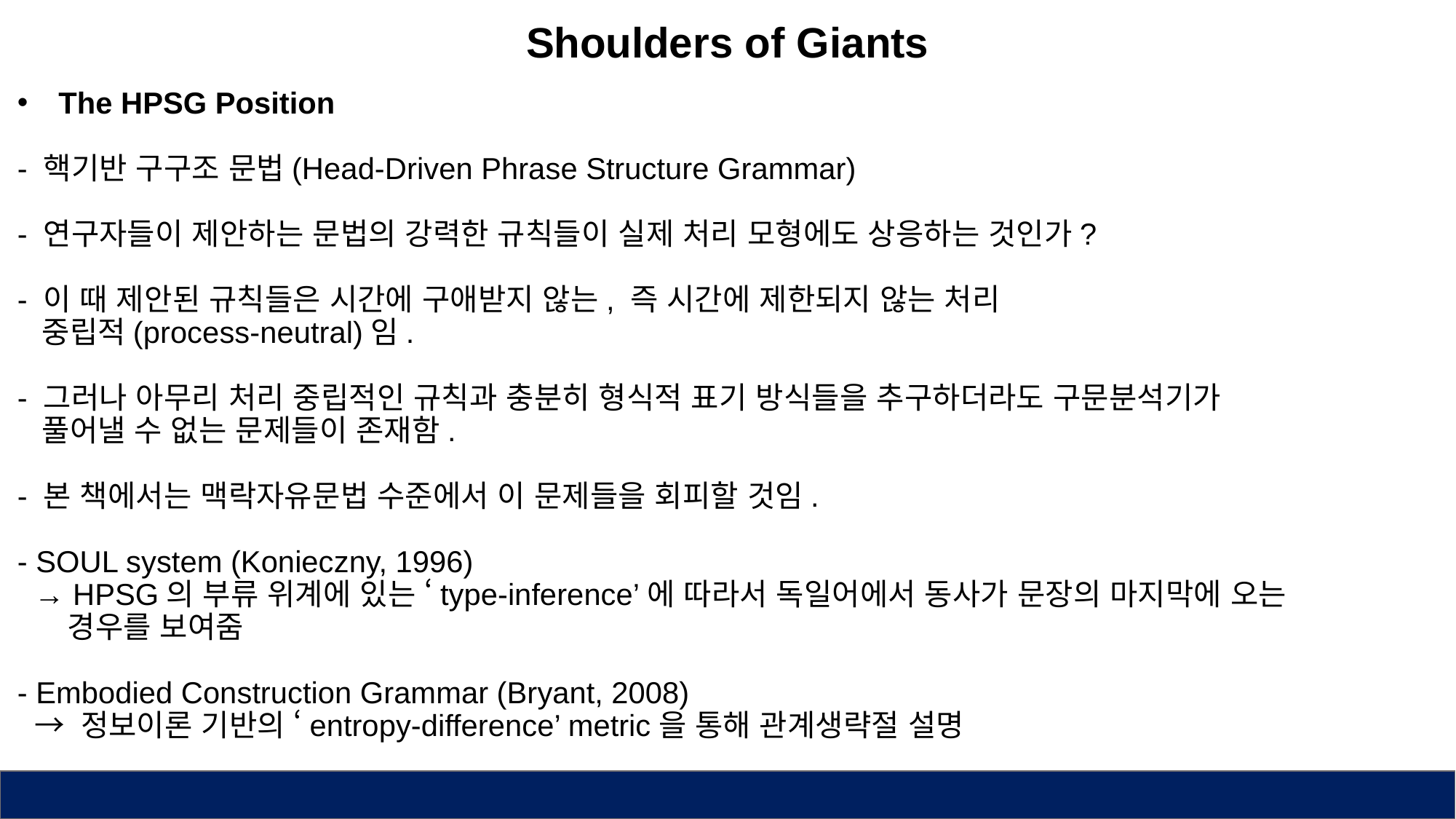

Shoulders of Giants

The HPSG Position

- 핵기반 구구조 문법(Head-Driven Phrase Structure Grammar)

- 연구자들이 제안하는 문법의 강력한 규칙들이 실제 처리 모형에도 상응하는 것인가?

- 이 때 제안된 규칙들은 시간에 구애받지 않는, 즉 시간에 제한되지 않는 처리
  중립적(process-neutral)임.

- 그러나 아무리 처리 중립적인 규칙과 충분히 형식적 표기 방식들을 추구하더라도 구문분석기가
  풀어낼 수 없는 문제들이 존재함.

- 본 책에서는 맥락자유문법 수준에서 이 문제들을 회피할 것임.

- SOUL system (Konieczny, 1996)
  → HPSG의 부류 위계에 있는 ‘type-inference’에 따라서 독일어에서 동사가 문장의 마지막에 오는
     경우를 보여줌

- Embodied Construction Grammar (Bryant, 2008)
  → 정보이론 기반의 ‘entropy-difference’ metric을 통해 관계생략절 설명